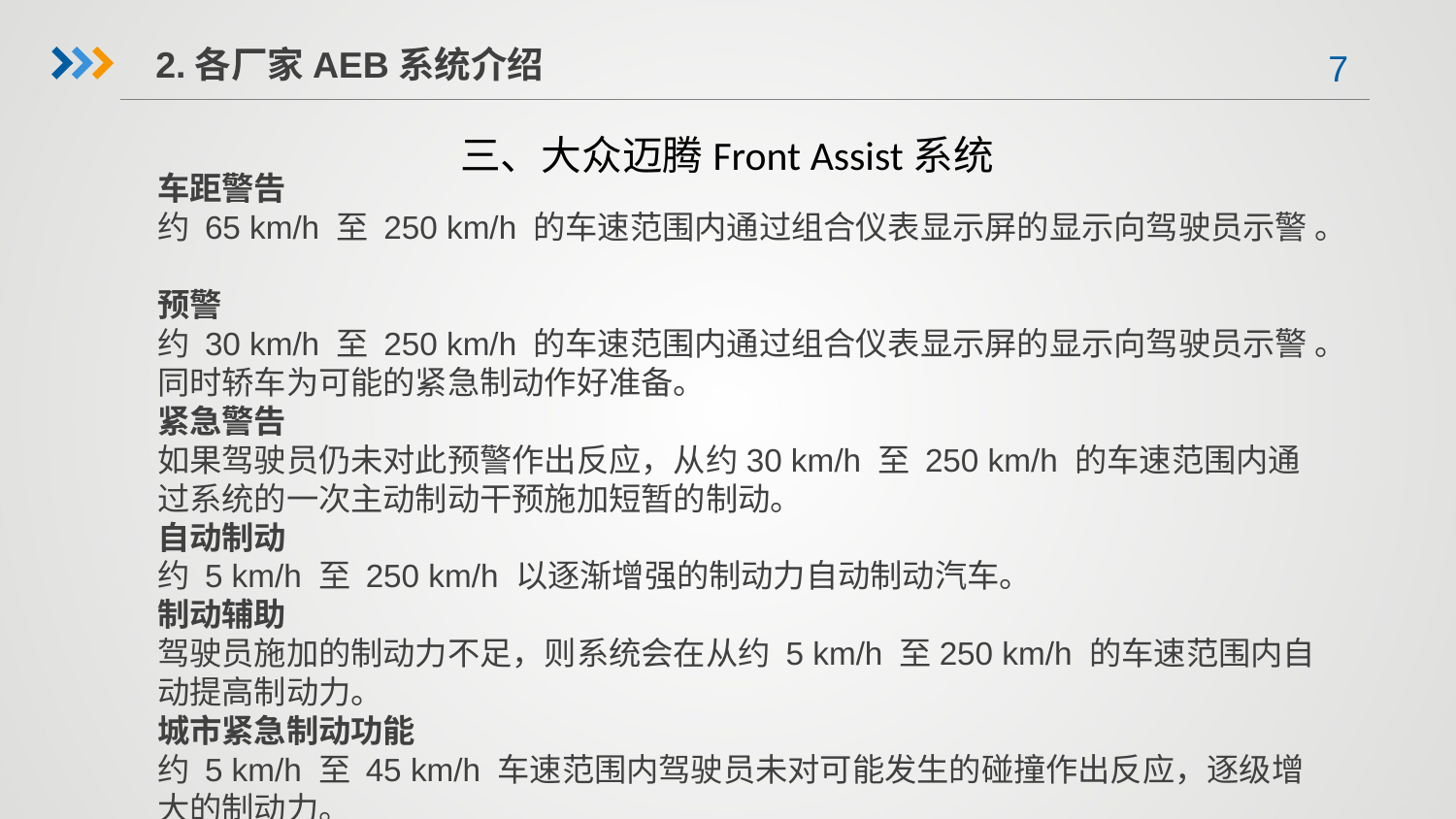

2.各厂家AEB系统介绍
三、大众迈腾Front Assist系统
车距警告
约 65 km/h 至 250 km/h 的车速范围内通过组合仪表显示屏的显示向驾驶员示警 。
预警
约 30 km/h 至 250 km/h 的车速范围内通过组合仪表显示屏的显示向驾驶员示警 。同时轿车为可能的紧急制动作好准备。
紧急警告
如果驾驶员仍未对此预警作出反应，从约30 km/h 至 250 km/h 的车速范围内通过系统的一次主动制动干预施加短暂的制动。
自动制动
约 5 km/h 至 250 km/h 以逐渐增强的制动力自动制动汽车。
制动辅助
驾驶员施加的制动力不足，则系统会在从约 5 km/h 至250 km/h 的车速范围内自动提高制动力。
城市紧急制动功能
约 5 km/h 至 45 km/h 车速范围内驾驶员未对可能发生的碰撞作出反应，逐级增大的制动力。